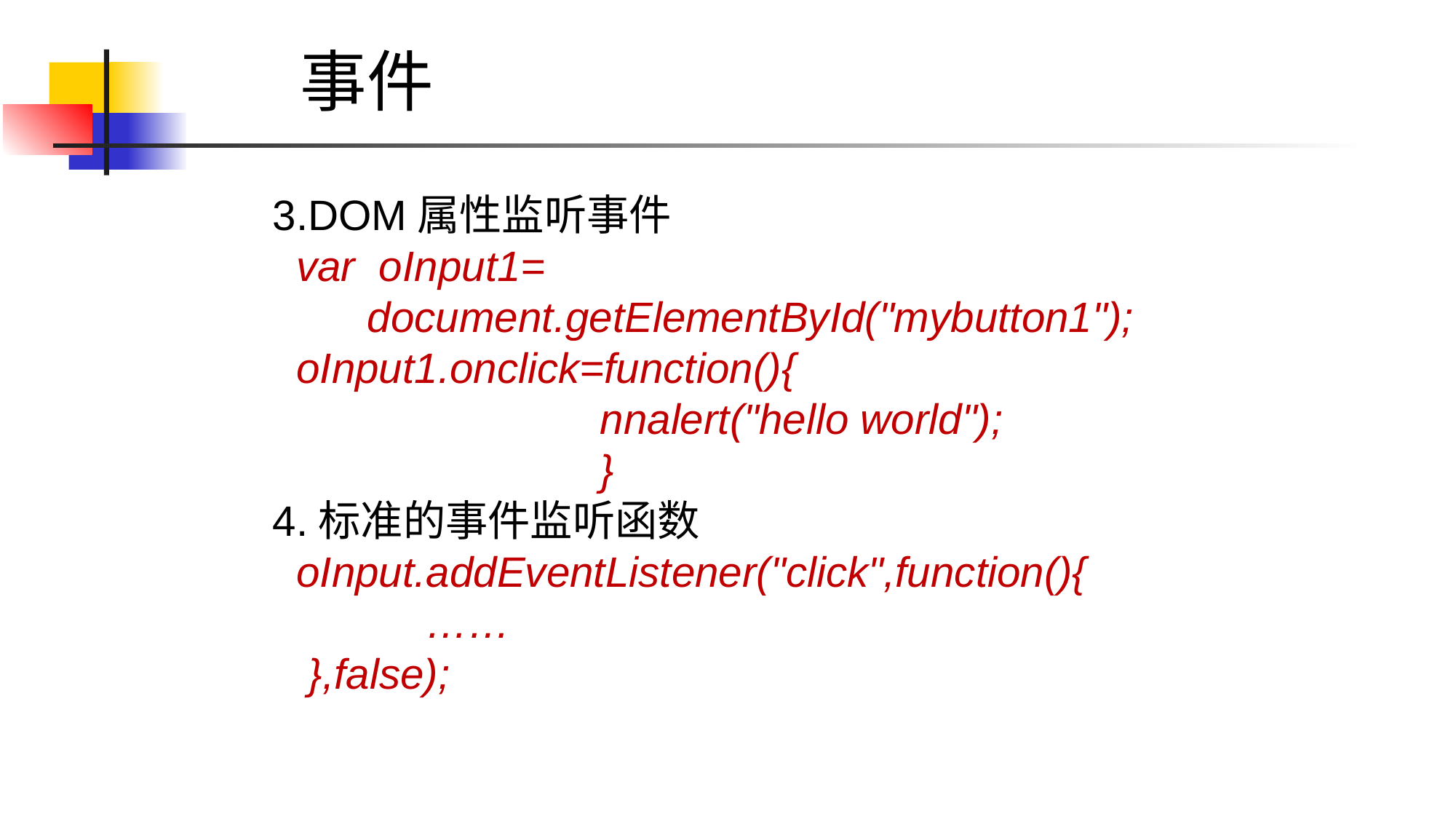

事件
3.DOM属性监听事件
  var  oInput1=
        document.getElementById("mybutton1");
  oInput1.onclick=function(){
			nnalert("hello world");
			}
4.标准的事件监听函数
  oInput.addEventListener("click",function(){
             ……
   },false);